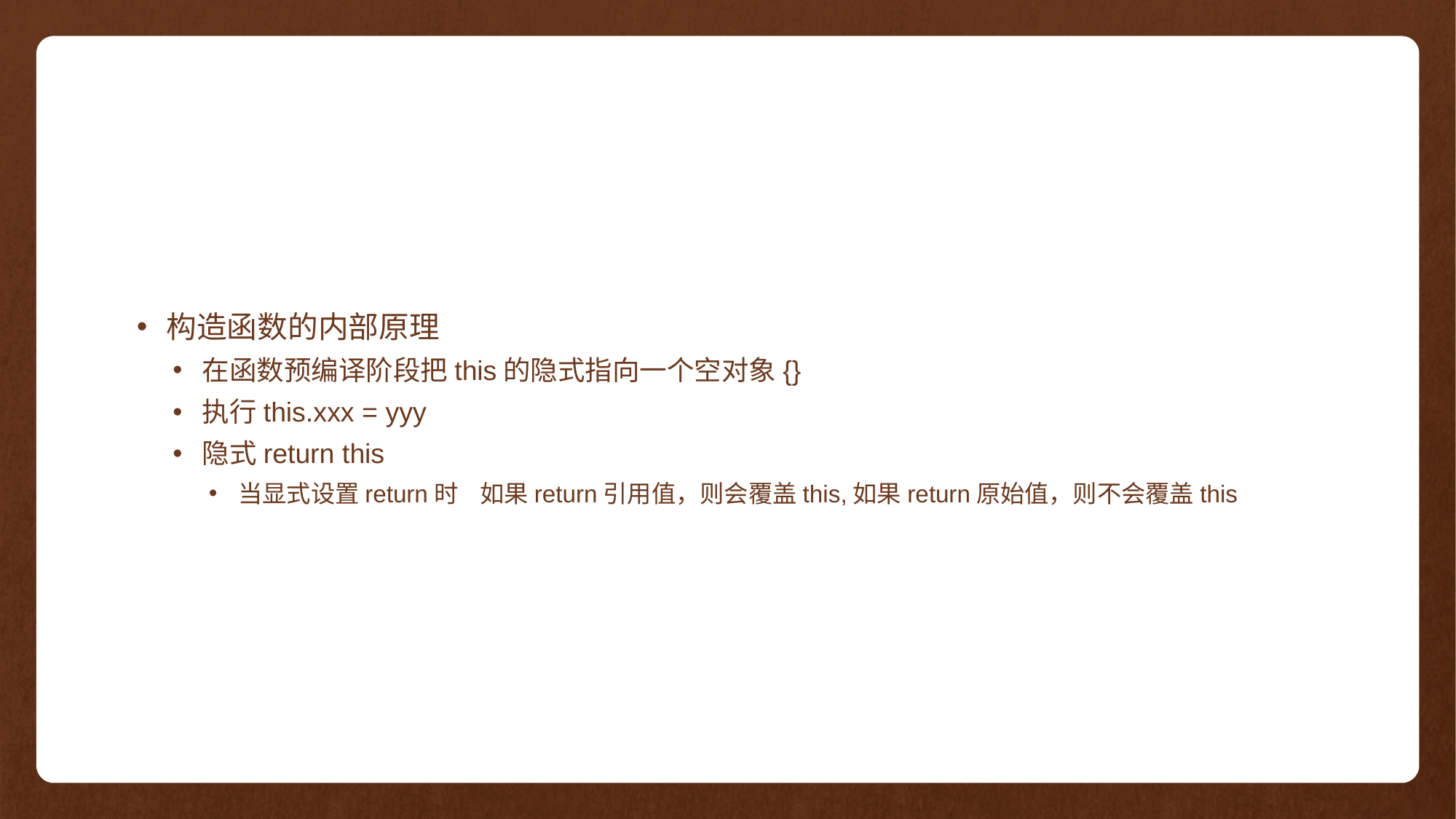

构造函数的内部原理
在函数预编译阶段把this的隐式指向一个空对象{}
执行this.xxx = yyy
隐式return this
当显式设置return时    如果return引用值，则会覆盖this,如果return原始值，则不会覆盖this